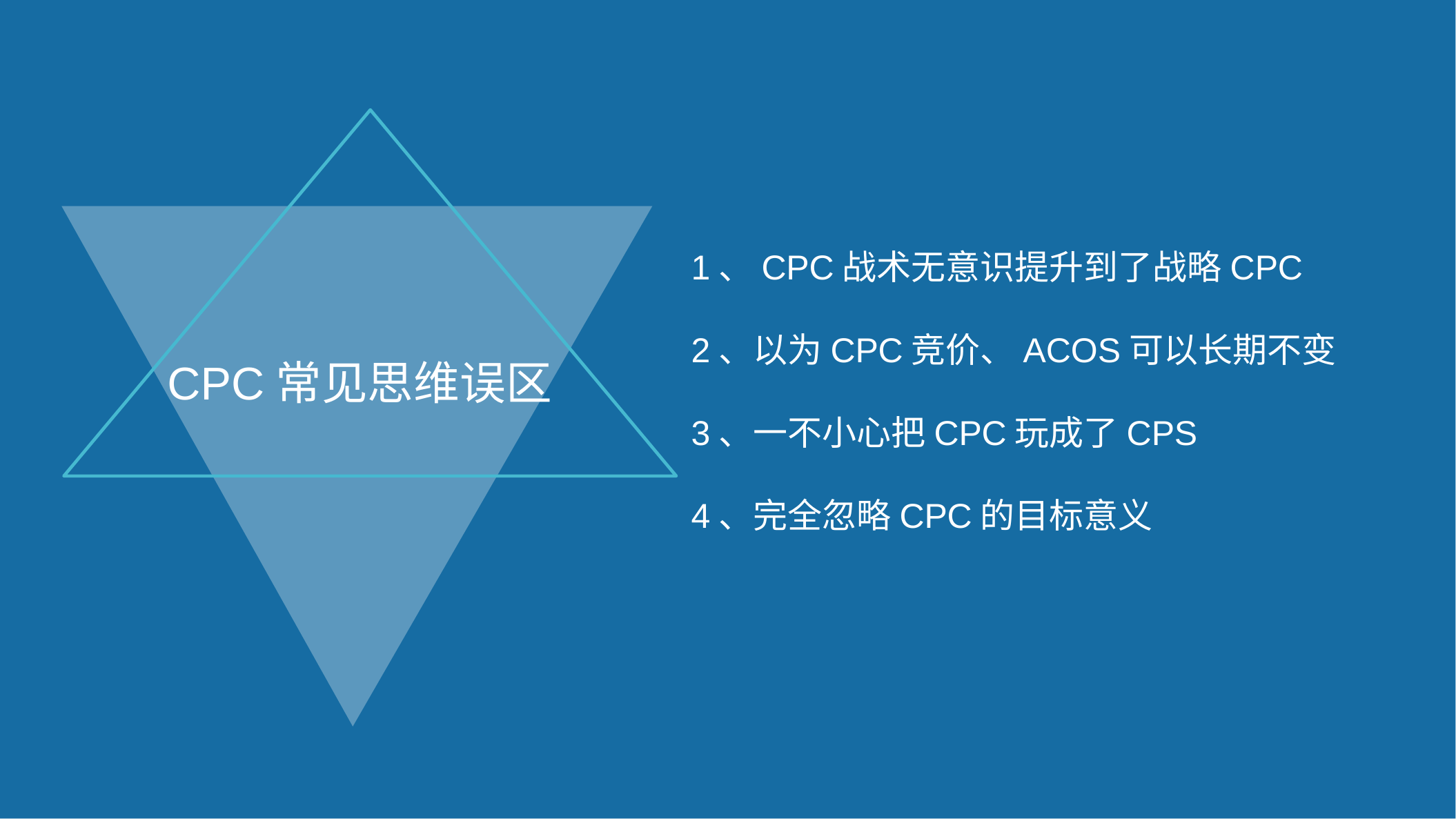

1、CPC战术无意识提升到了战略CPC

2、以为CPC竞价、ACOS可以长期不变

3、一不小心把CPC玩成了CPS

4、完全忽略CPC的目标意义
CPC常见思维误区